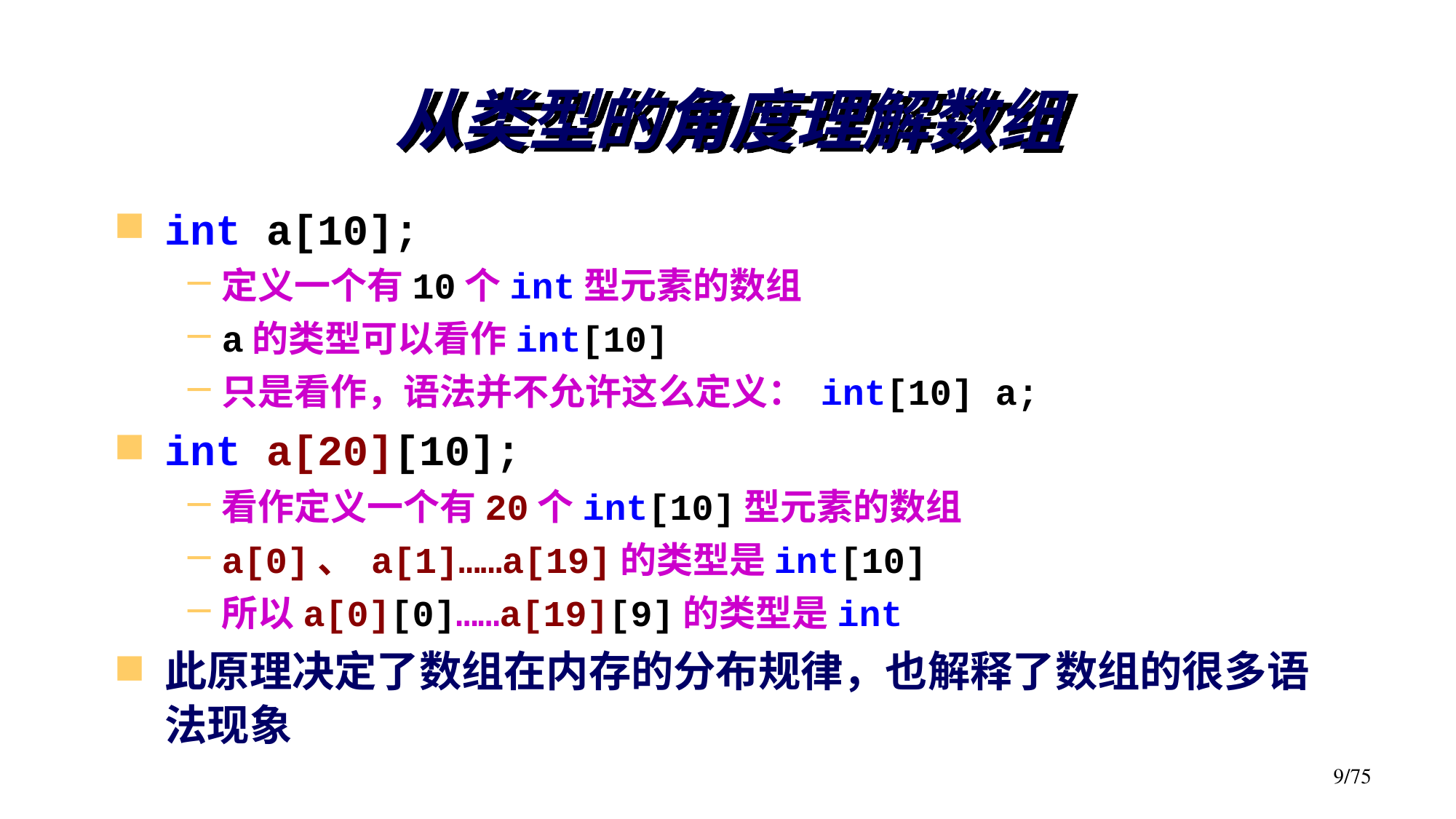

从类型的角度理解数组
int a[10];
定义一个有10个int型元素的数组
a的类型可以看作int[10]
只是看作，语法并不允许这么定义： int[10] a;
int a[20][10];
看作定义一个有20个int[10]型元素的数组
a[0]、 a[1]……a[19]的类型是int[10]
所以a[0][0]……a[19][9]的类型是int
此原理决定了数组在内存的分布规律，也解释了数组的很多语法现象